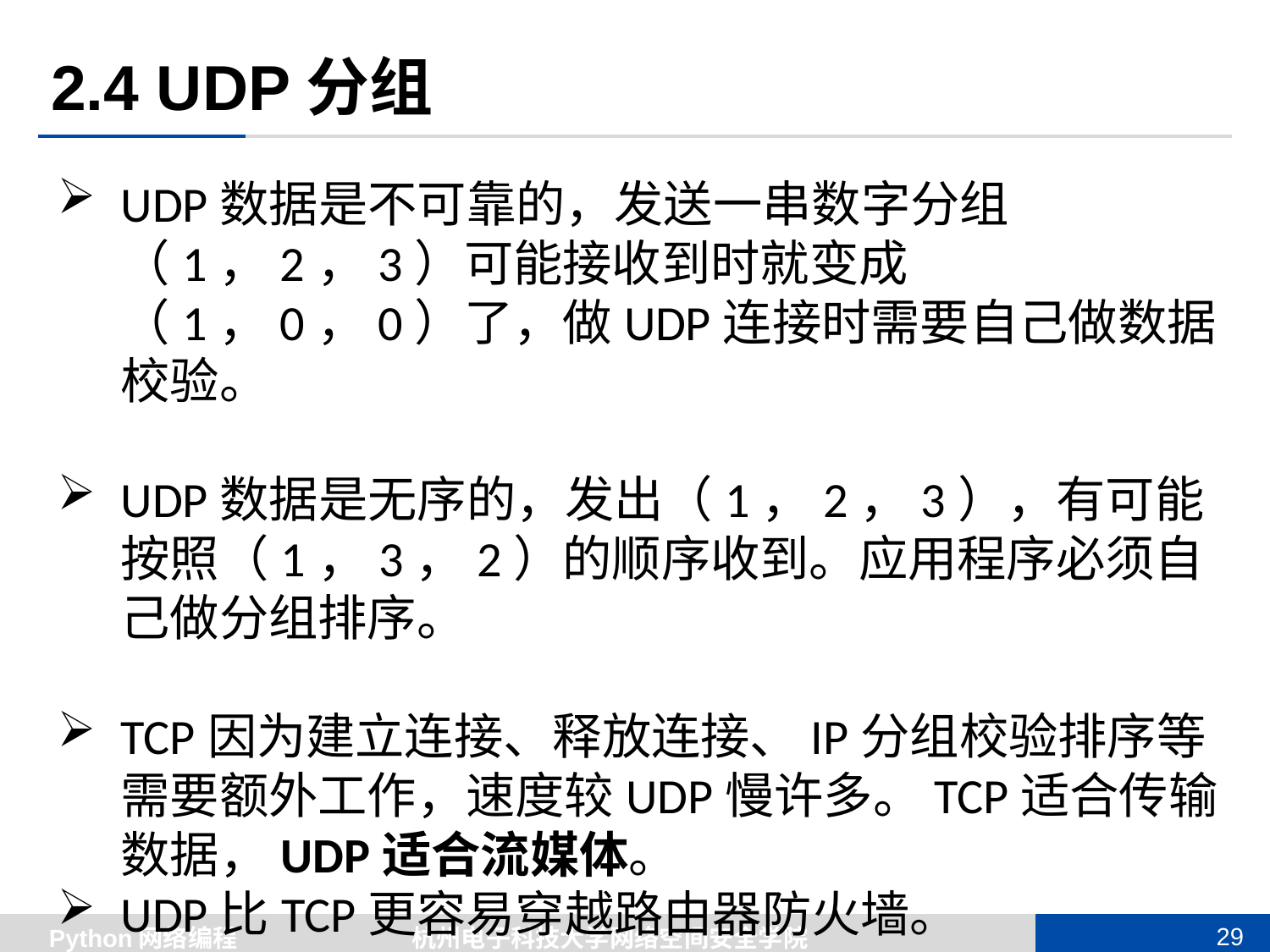

# 2.4 UDP分组
UDP数据是不可靠的，发送一串数字分组（1，2，3）可能接收到时就变成（1，0，0）了，做UDP连接时需要自己做数据校验。

UDP数据是无序的，发出（1，2，3），有可能按照（1，3，2）的顺序收到。应用程序必须自己做分组排序。

TCP因为建立连接、释放连接、IP分组校验排序等需要额外工作，速度较UDP慢许多。TCP适合传输数据，UDP适合流媒体。
UDP比TCP更容易穿越路由器防火墙。